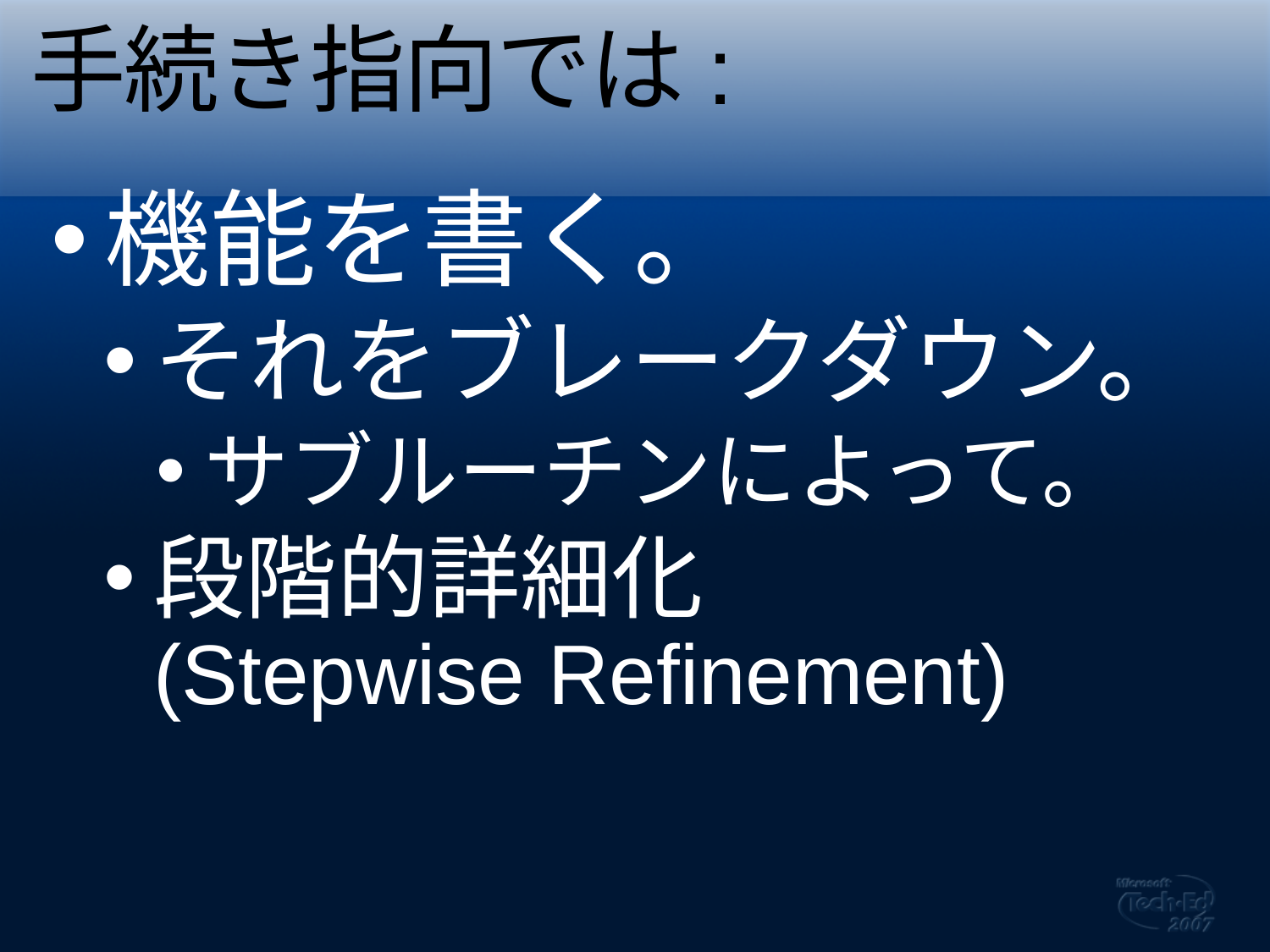

# 手続き指向では:
機能を書く。
それをブレークダウン。
サブルーチンによって。
段階的詳細化
(Stepwise Refinement)